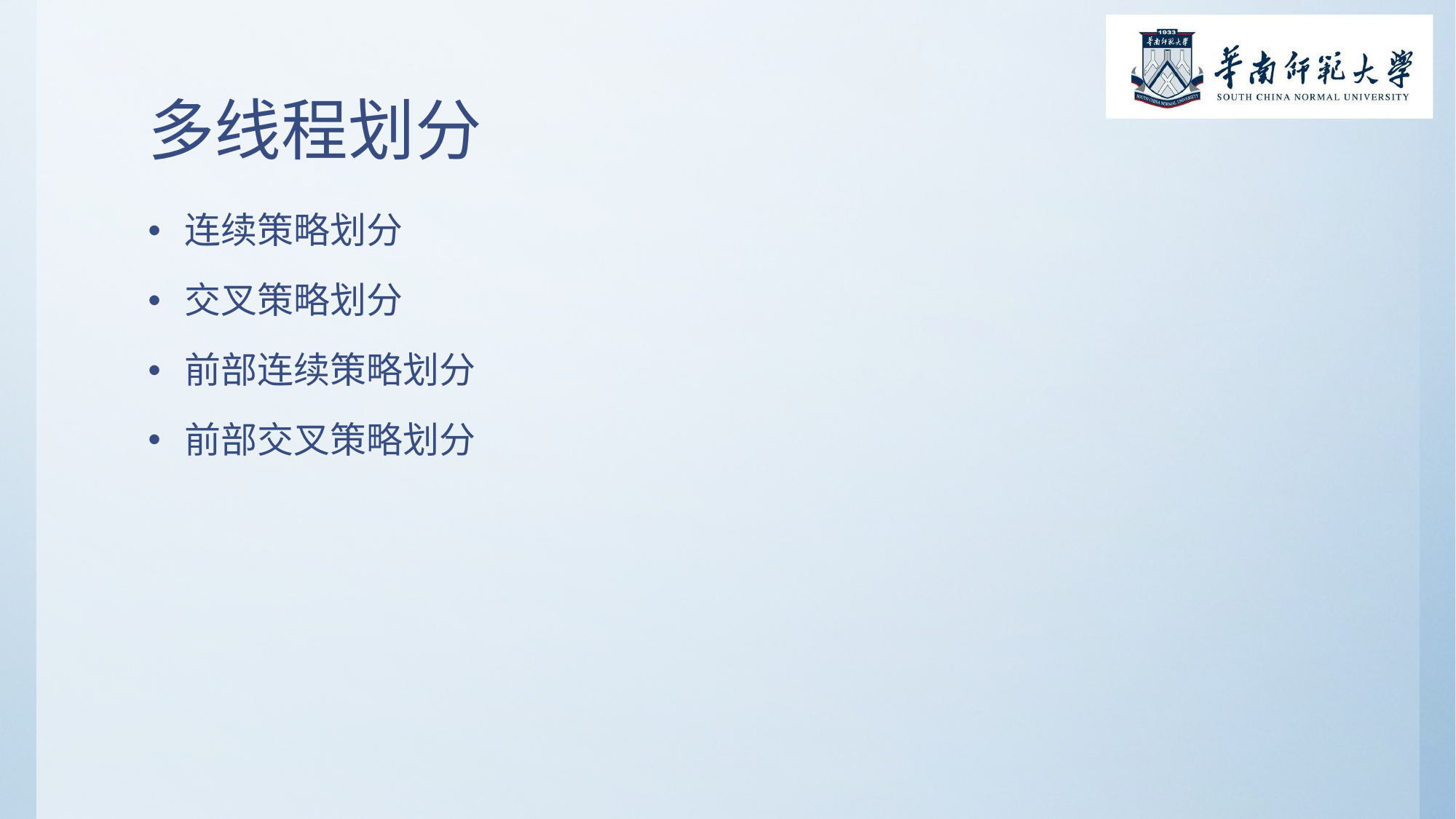

# 多线程划分
连续策略划分
交叉策略划分
前部连续策略划分
前部交叉策略划分